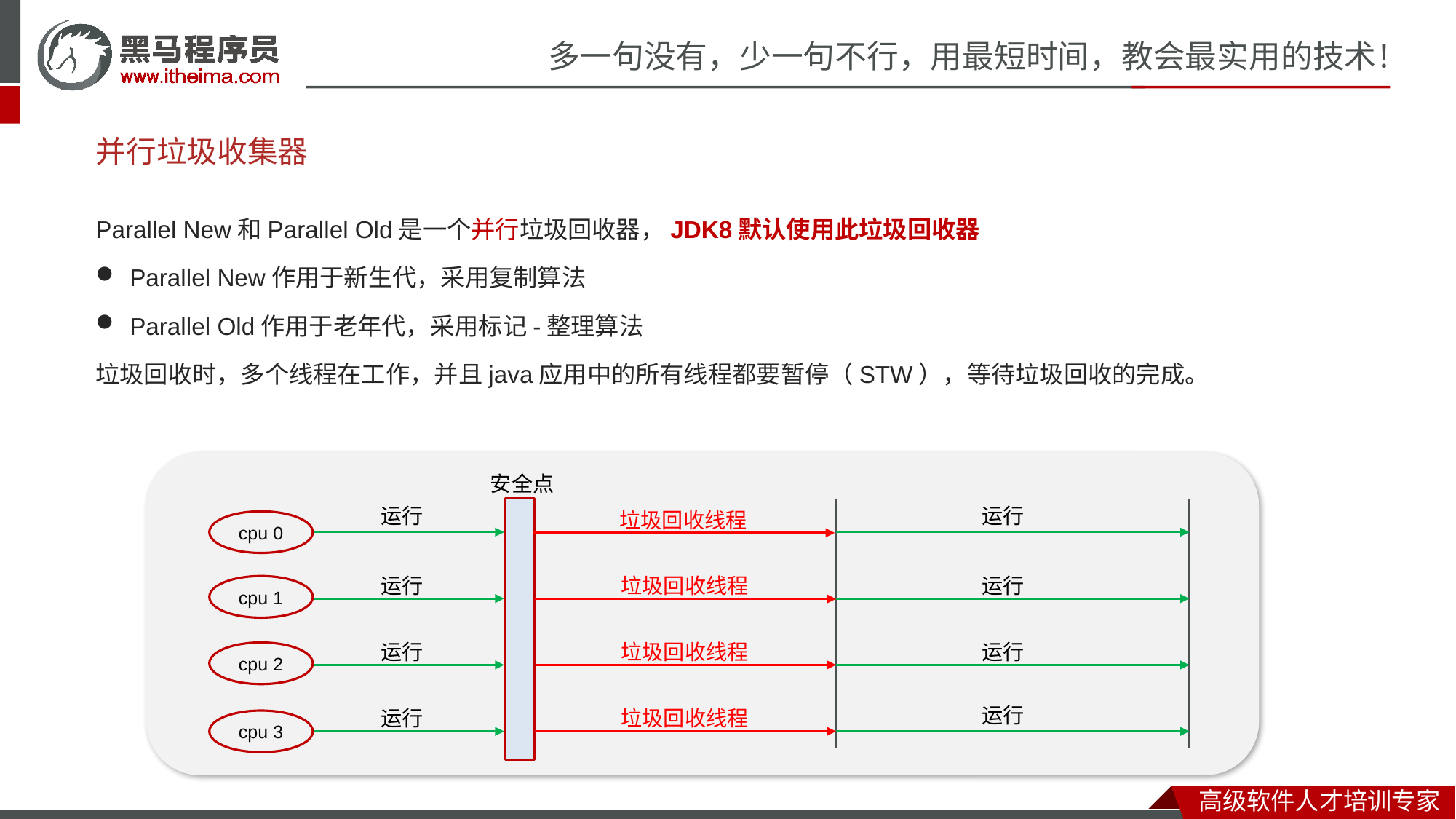

# 并行垃圾收集器
Parallel New和Parallel Old是一个并行垃圾回收器，JDK8默认使用此垃圾回收器
Parallel New作用于新生代，采用复制算法
Parallel Old作用于老年代，采用标记-整理算法
垃圾回收时，多个线程在工作，并且java应用中的所有线程都要暂停（STW），等待垃圾回收的完成。

安全点
运行
运行
垃圾回收线程

cpu 0
运行
运行
垃圾回收线程
cpu 1
垃圾回收线程
运行
运行
cpu 2
运行
垃圾回收线程
运行
cpu 3